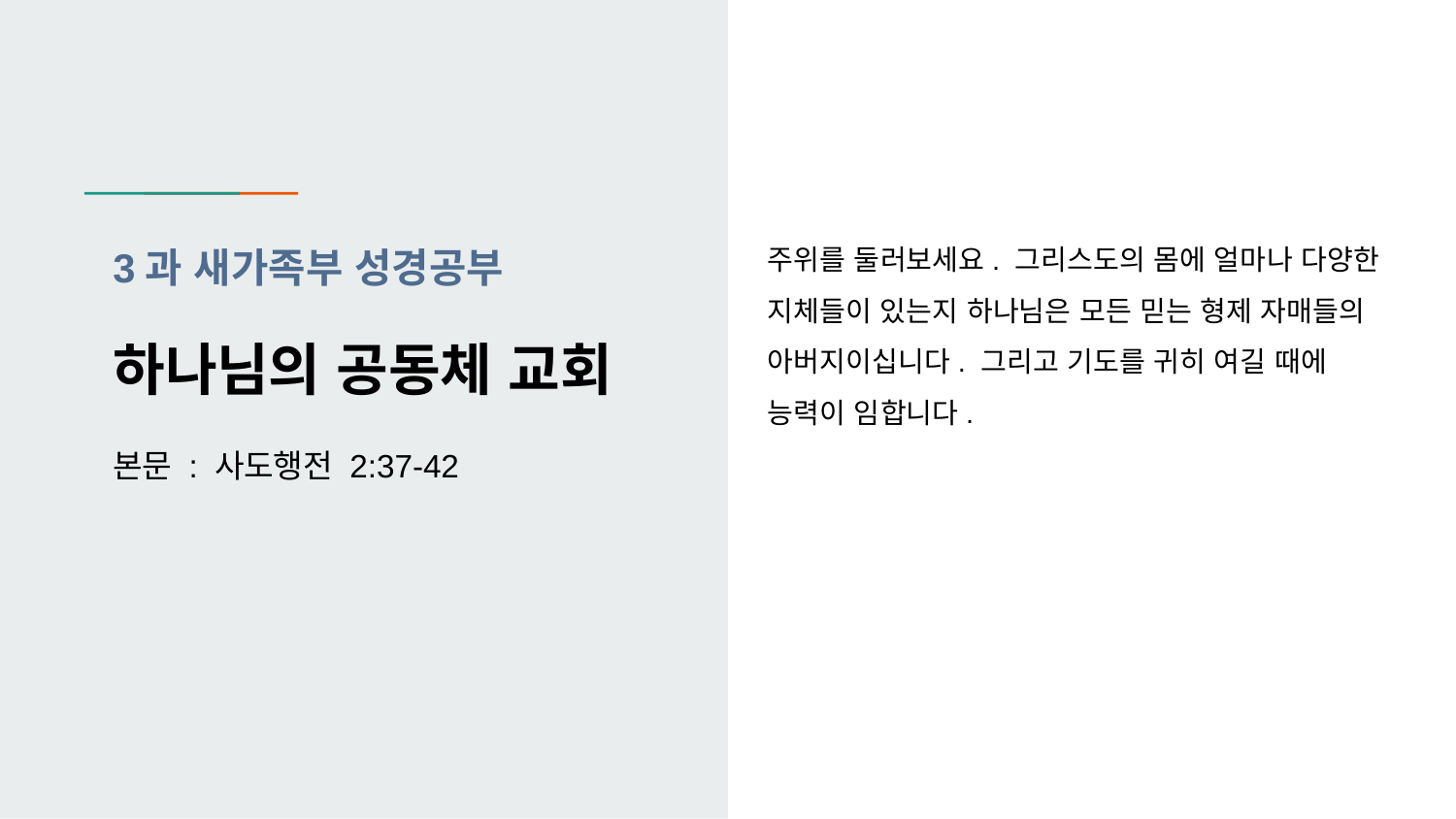

주위를 둘러보세요. 그리스도의 몸에 얼마나 다양한 지체들이 있는지 하나님은 모든 믿는 형제 자매들의 아버지이십니다. 그리고 기도를 귀히 여길 때에 능력이 임합니다.

3과 새가족부 성경공부

하나님의 공동체 교회

본문 : 사도행전 2:37-42